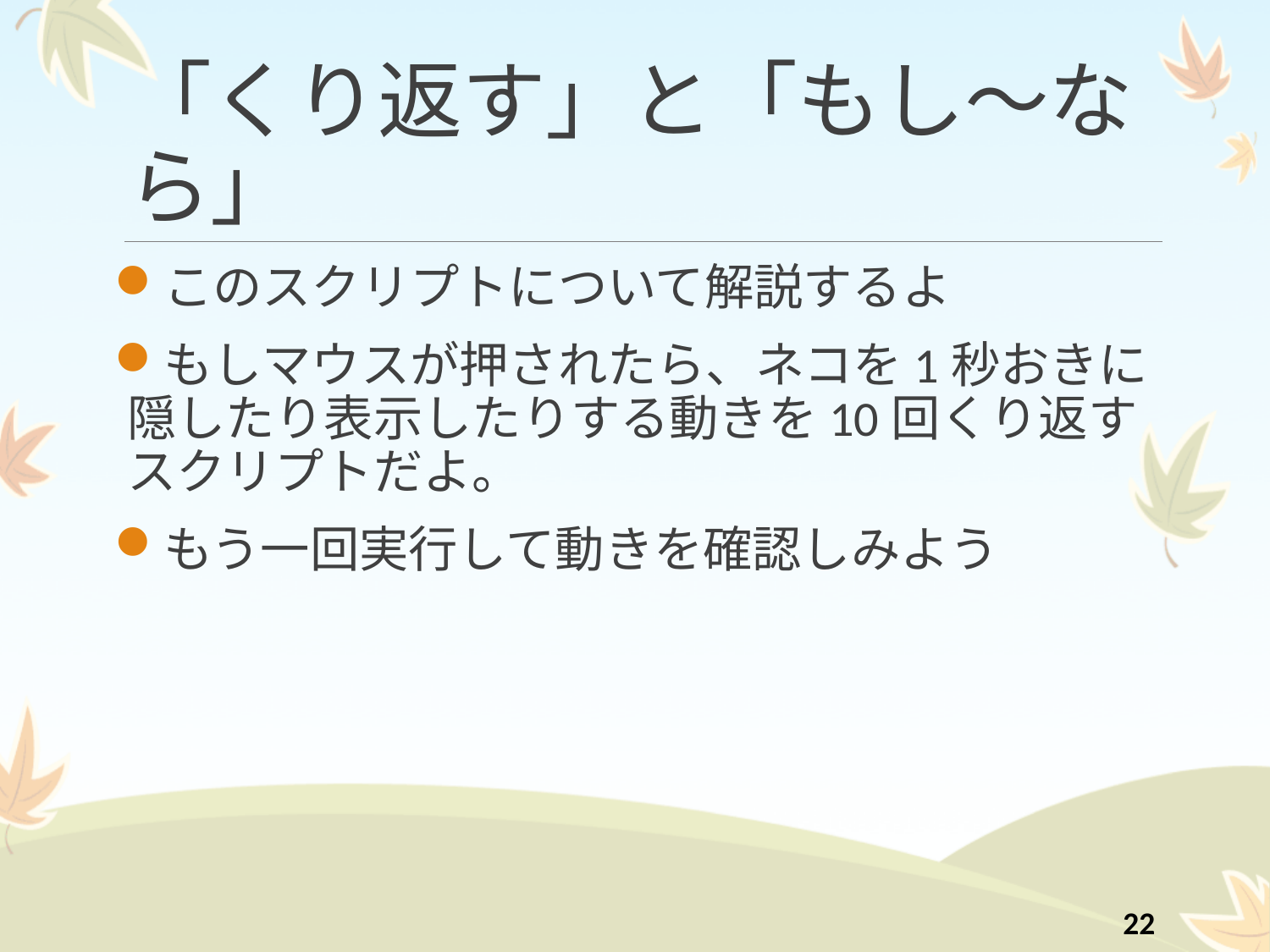

# 「くり返す」と「もし～なら」
このスクリプトについて解説するよ
もしマウスが押されたら、ネコを1秒おきに隠したり表示したりする動きを10回くり返すスクリプトだよ。
もう一回実行して動きを確認しみよう
22